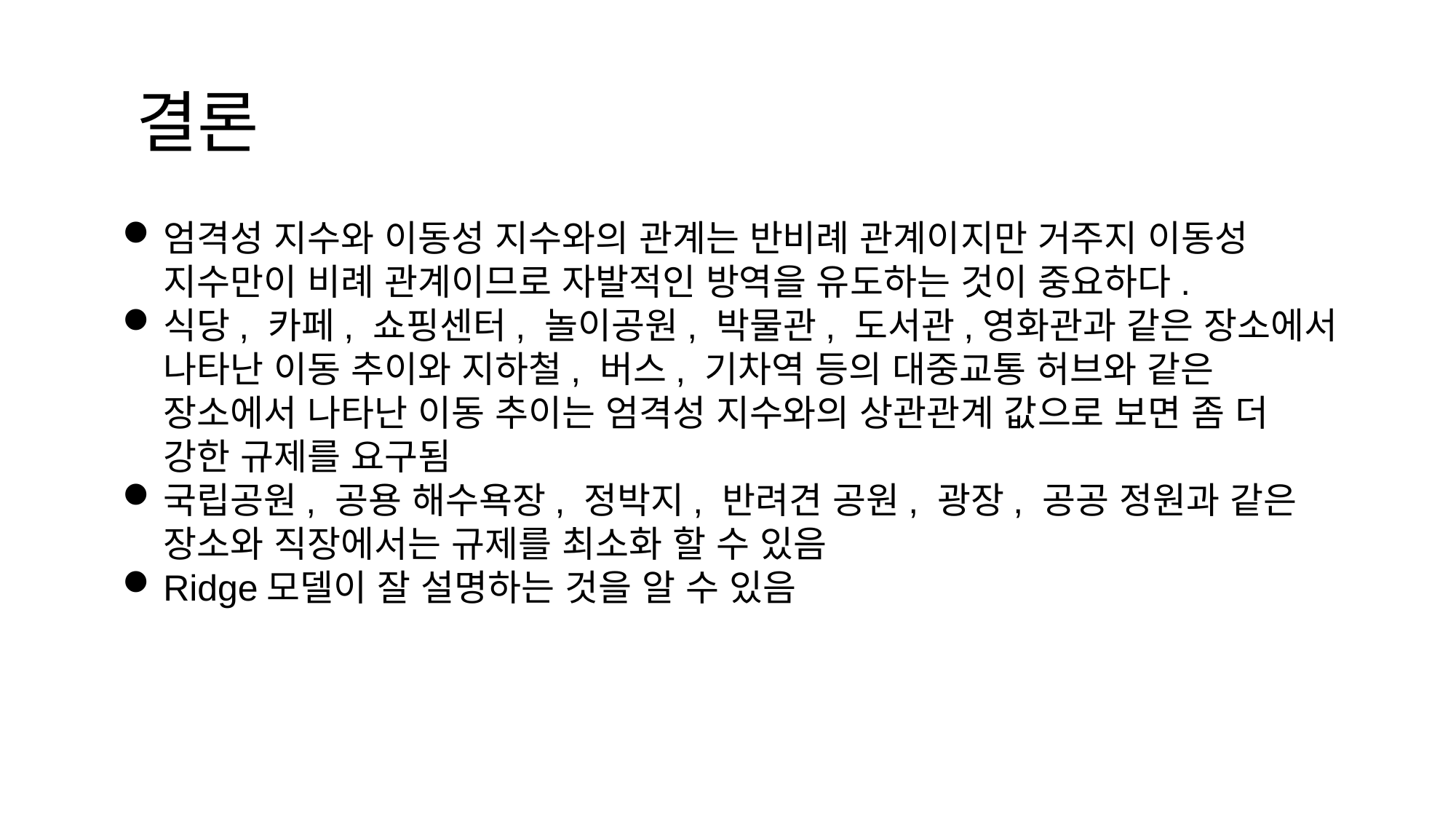

결론
엄격성 지수와 이동성 지수와의 관계는 반비례 관계이지만 거주지 이동성 지수만이 비례 관계이므로 자발적인 방역을 유도하는 것이 중요하다.
식당, 카페, 쇼핑센터, 놀이공원, 박물관, 도서관,영화관과 같은 장소에서 나타난 이동 추이와 지하철, 버스, 기차역 등의 대중교통 허브와 같은 장소에서 나타난 이동 추이는 엄격성 지수와의 상관관계 값으로 보면 좀 더 강한 규제를 요구됨
국립공원, 공용 해수욕장, 정박지, 반려견 공원, 광장, 공공 정원과 같은 장소와 직장에서는 규제를 최소화 할 수 있음
Ridge모델이 잘 설명하는 것을 알 수 있음